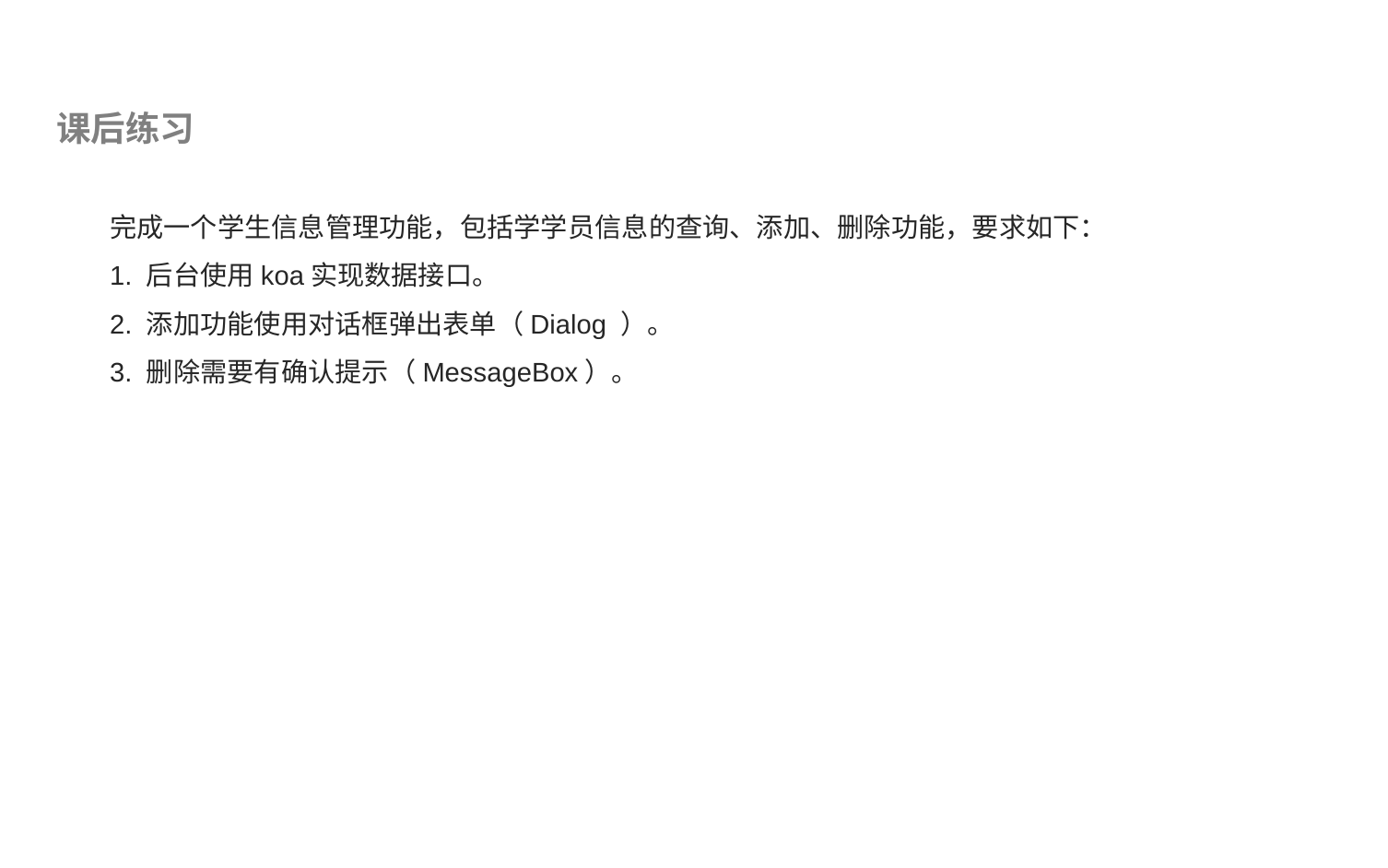

课后练习
完成一个学生信息管理功能，包括学学员信息的查询、添加、删除功能，要求如下：
1. 后台使用koa实现数据接口。
2. 添加功能使用对话框弹出表单（Dialog ）。
3. 删除需要有确认提示（MessageBox）。